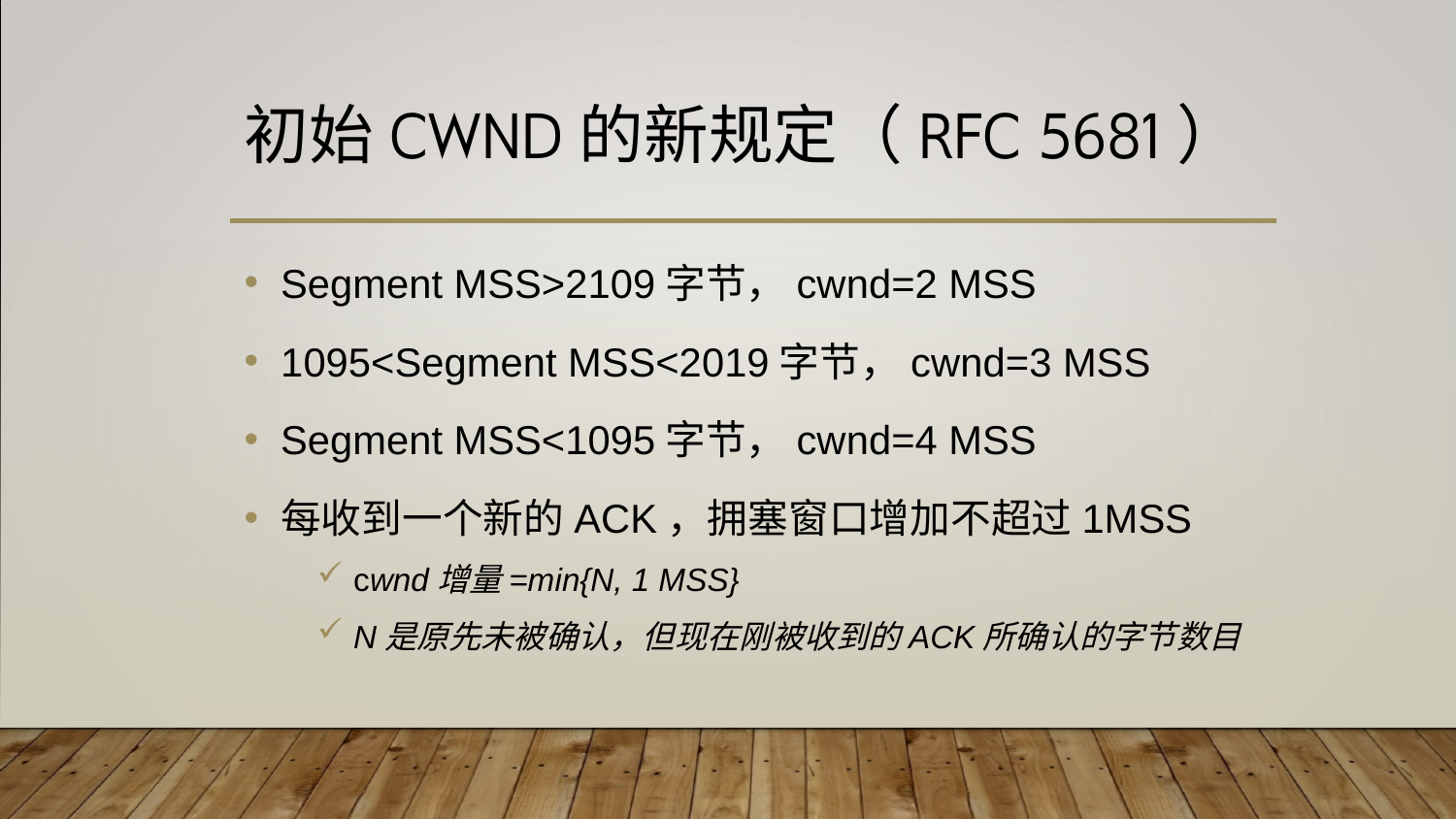

# 初始CWND的新规定（RFC 5681）
Segment MSS>2109字节，cwnd=2 MSS
1095<Segment MSS<2019字节，cwnd=3 MSS
Segment MSS<1095字节，cwnd=4 MSS
每收到一个新的ACK，拥塞窗口增加不超过1MSS
cwnd增量=min{N, 1 MSS}
N是原先未被确认，但现在刚被收到的ACK所确认的字节数目